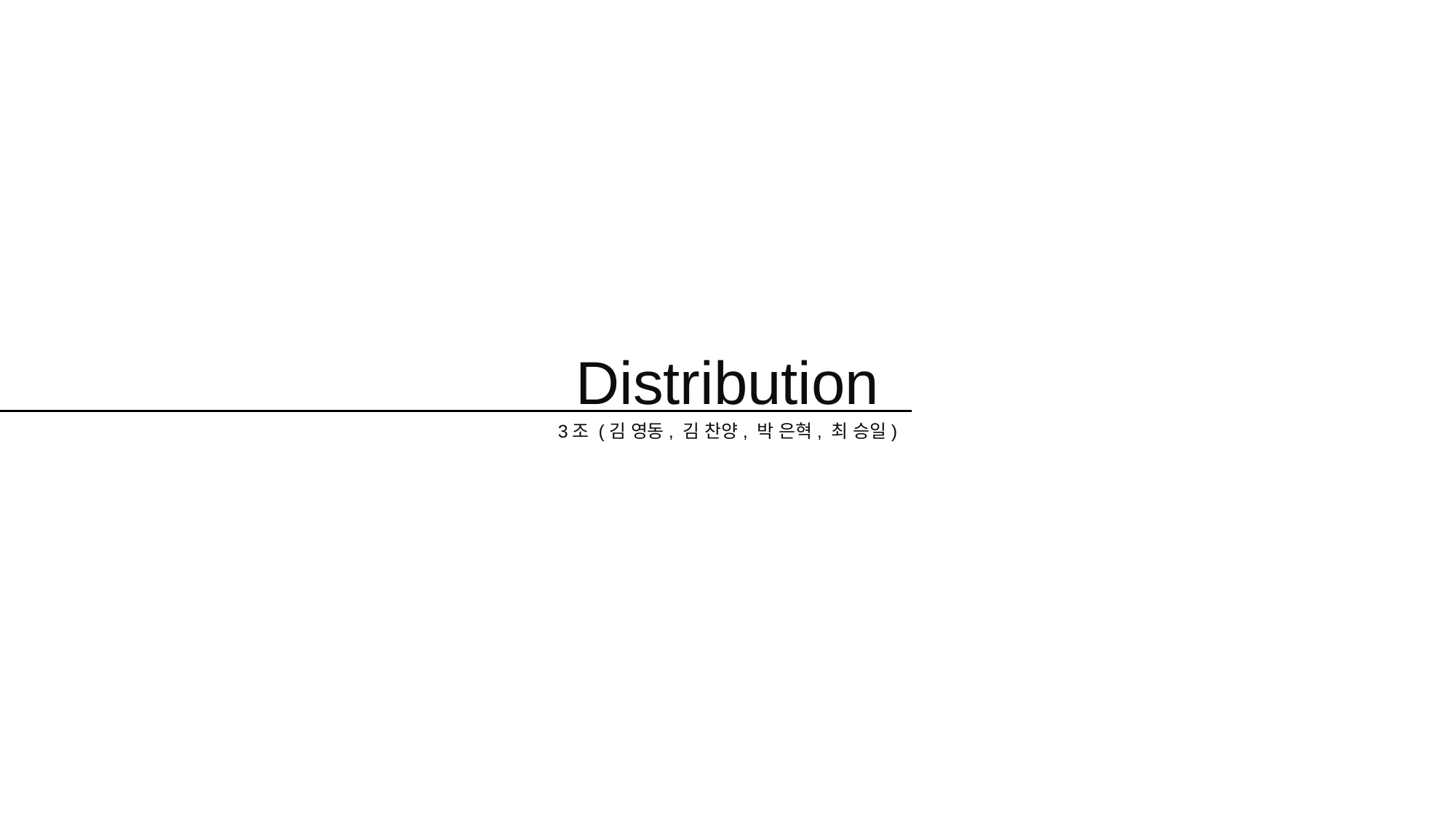

Distribution
3조 (김 영동, 김 찬양, 박 은혁, 최 승일)